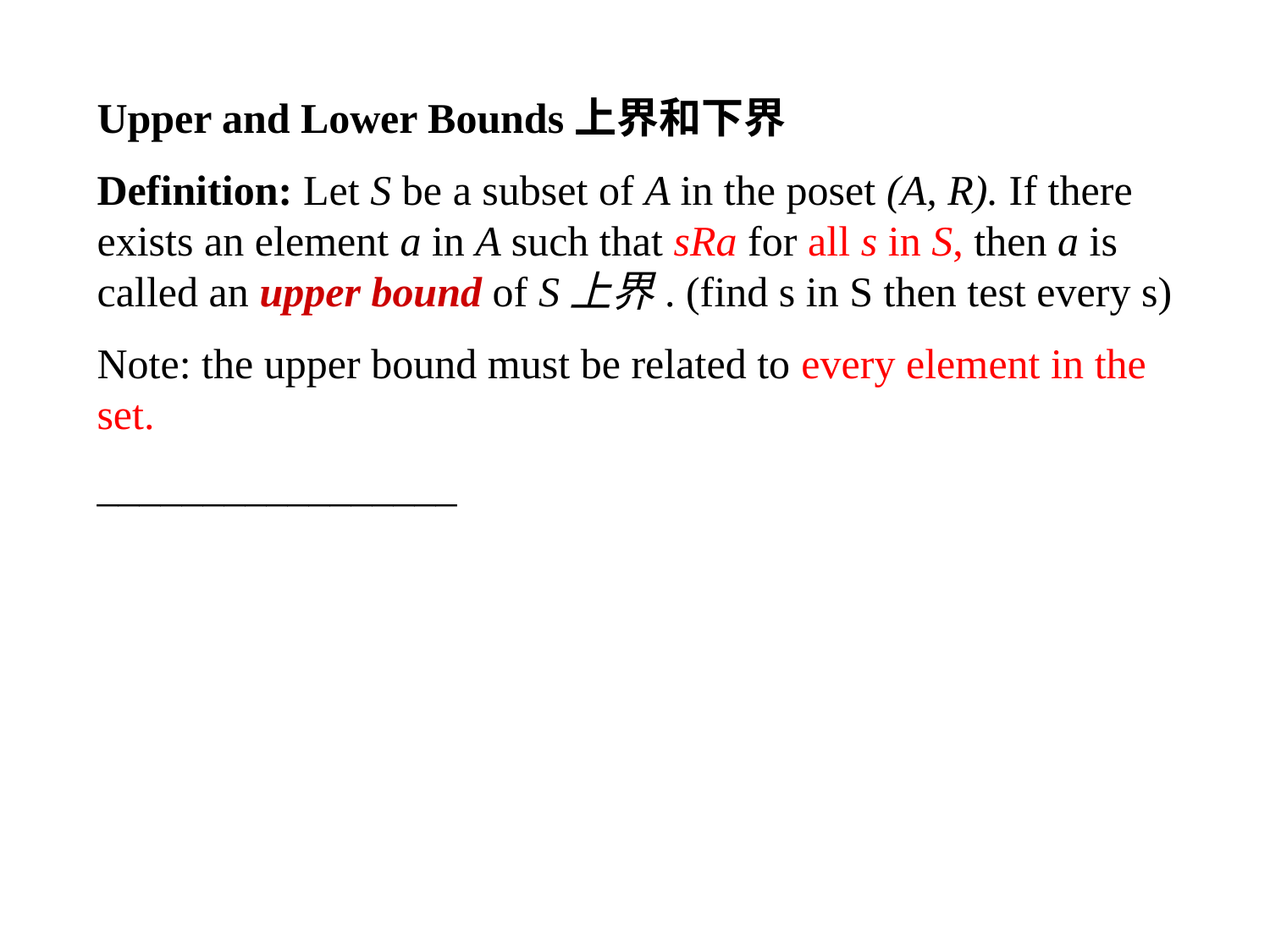

Upper and Lower Bounds上界和下界
Definition: Let S be a subset of A in the poset (A, R). If there exists an element a in A such that sRa for all s in S, then a is called an upper bound of S上界. (find s in S then test every s)
Note: the upper bound must be related to every element in the set.
_________________